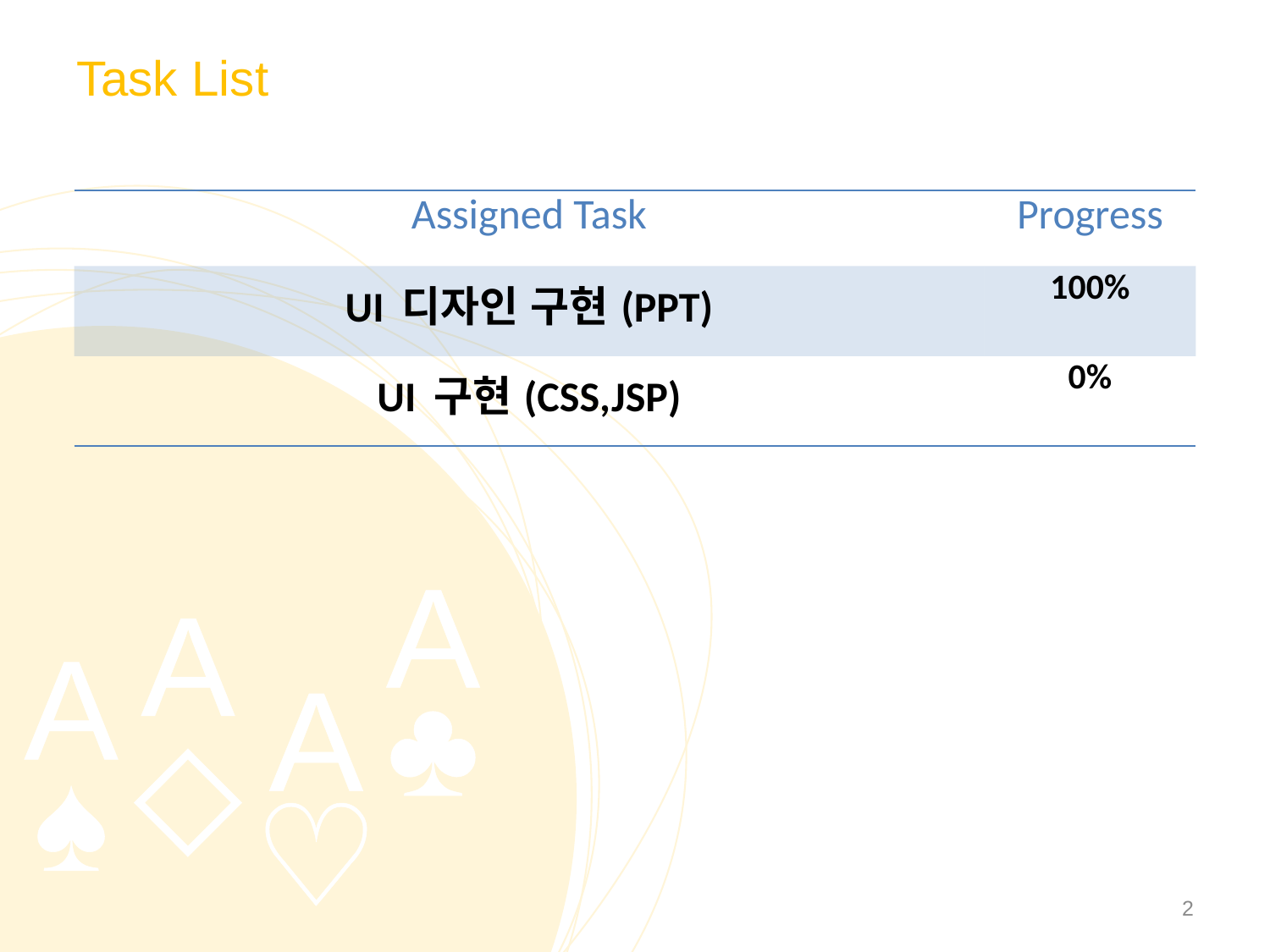

# Task List
| Assigned Task | Progress |
| --- | --- |
| UI 디자인 구현(PPT) | 100% |
| UI 구현(CSS,JSP) | 0% |
2